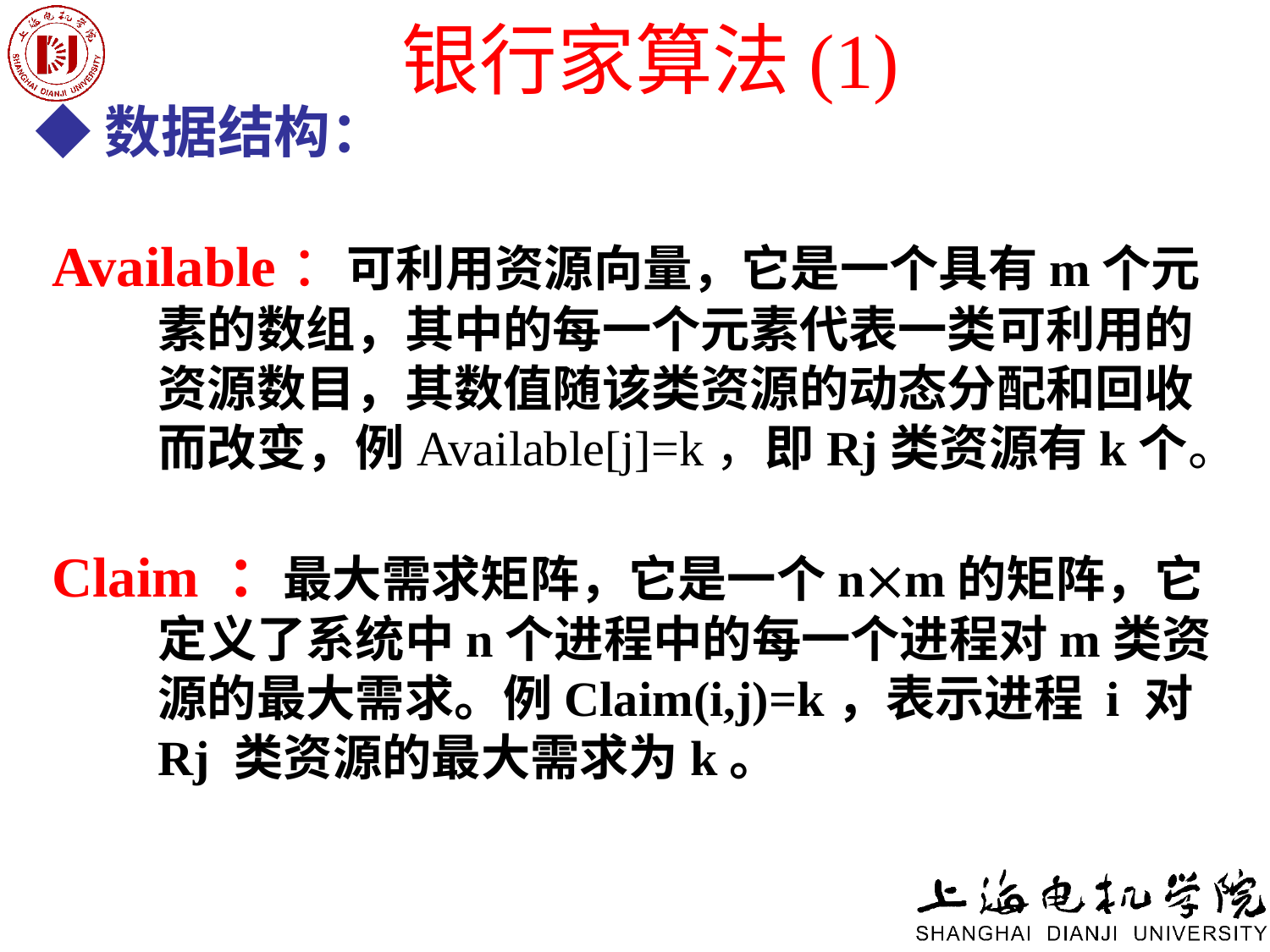

# 银行家算法(1)
◆数据结构：
Available：可利用资源向量，它是一个具有m个元素的数组，其中的每一个元素代表一类可利用的资源数目，其数值随该类资源的动态分配和回收而改变，例Available[j]=k，即Rj类资源有k个。
Claim ：最大需求矩阵，它是一个n×m的矩阵，它定义了系统中n个进程中的每一个进程对m类资源的最大需求。例Claim(i,j)=k，表示进程 i 对Rj 类资源的最大需求为k。